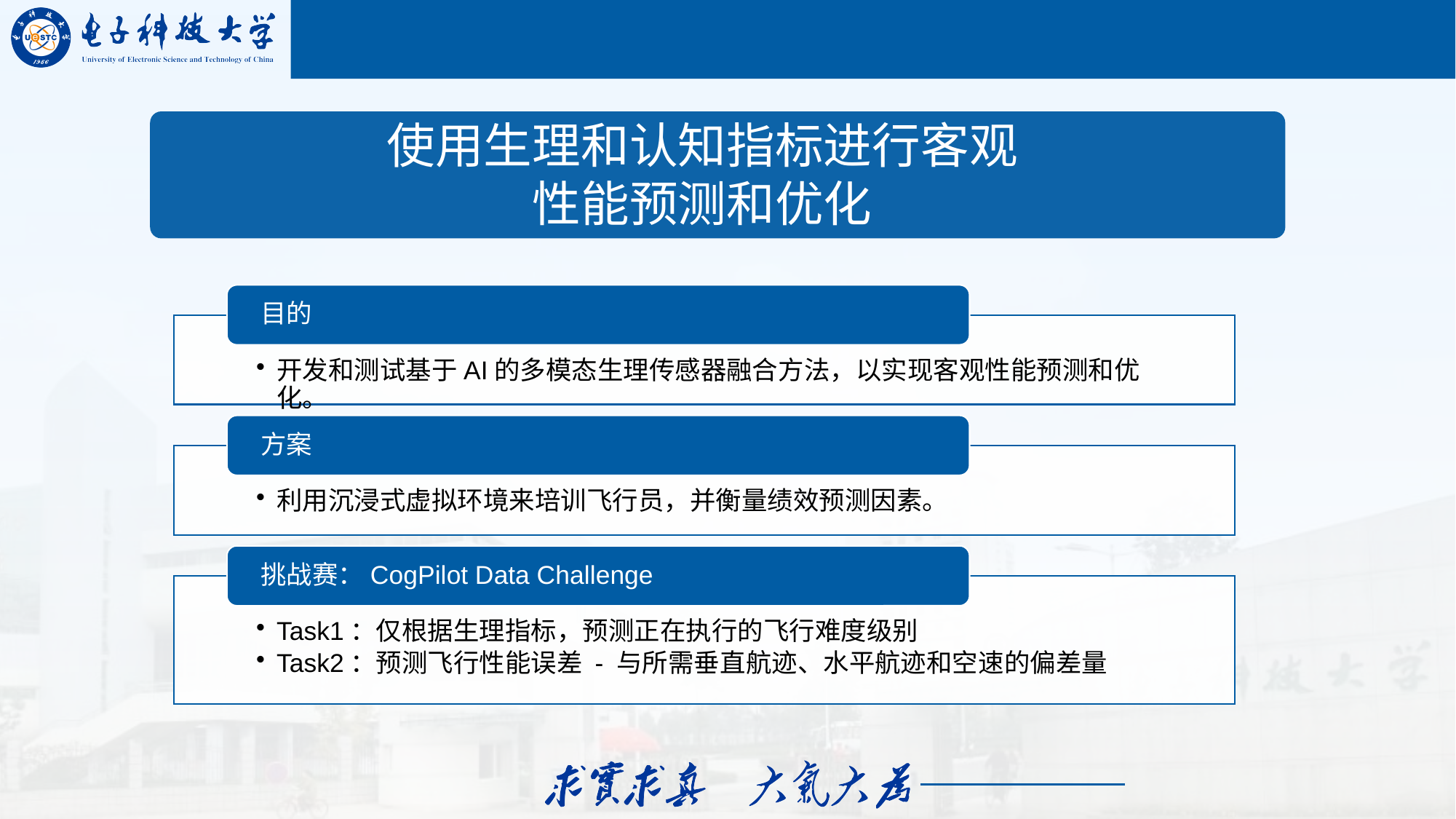

使用生理和认知指标进行客观性能预测和优化

开发和测试基于AI的多模态生理传感器融合方法，以实现客观性能预测和优化。
目的
利用沉浸式虚拟环境来培训飞行员，并衡量绩效预测因素。
方案
Task1：仅根据生理指标，预测正在执行的飞行难度级别
Task2：预测飞行性能误差 - 与所需垂直航迹、水平航迹和空速的偏差量
挑战赛：CogPilot Data Challenge